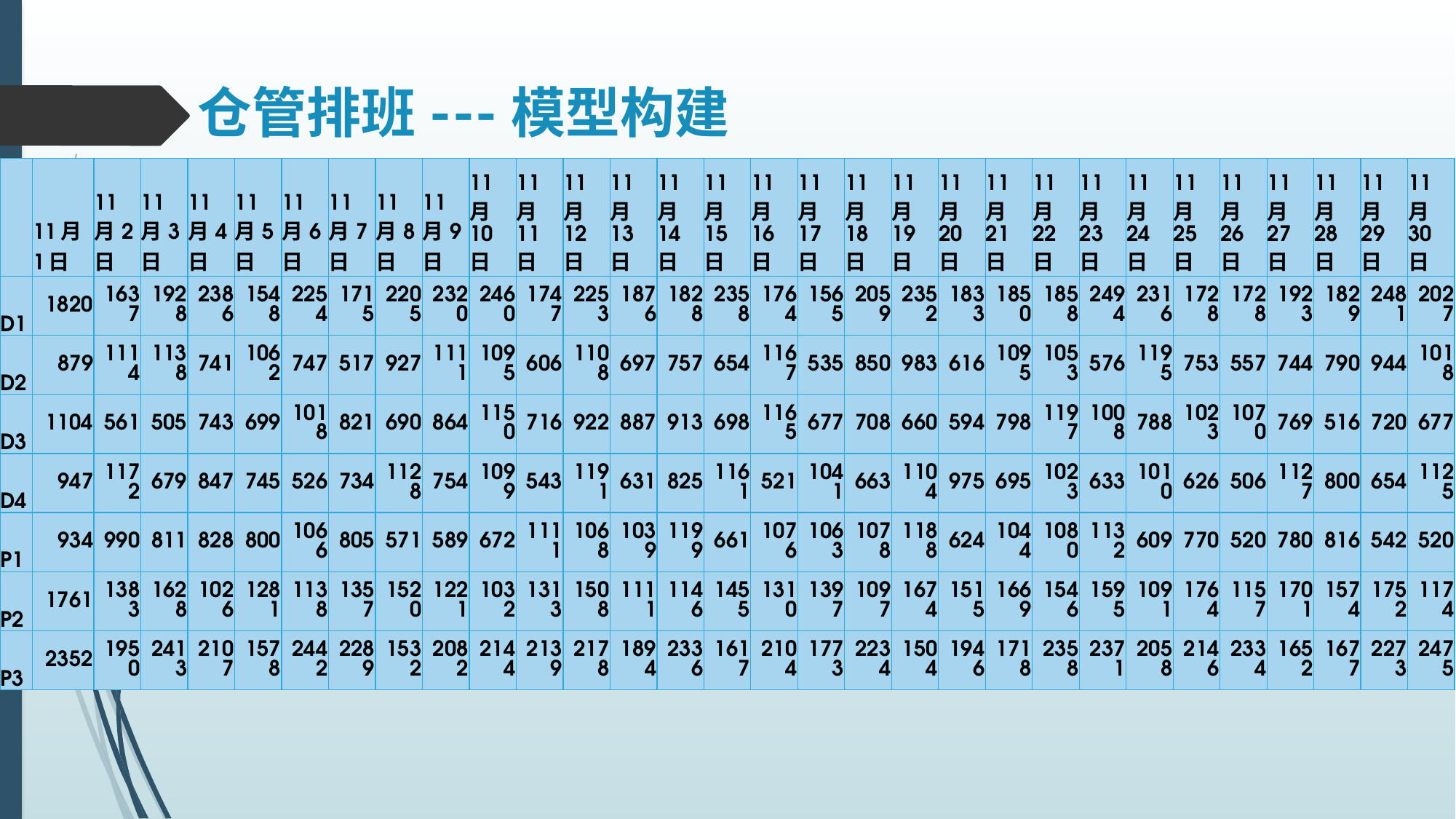

# 仓管排班---模型构建
|  | 11月1日 | 11月2日 | 11月3日 | 11月4日 | 11月5日 | 11月6日 | 11月7日 | 11月8日 | 11月9日 | 11月10日 | 11月11日 | 11月12日 | 11月13日 | 11月14日 | 11月15日 | 11月16日 | 11月17日 | 11月18日 | 11月19日 | 11月20日 | 11月21日 | 11月22日 | 11月23日 | 11月24日 | 11月25日 | 11月26日 | 11月27日 | 11月28日 | 11月29日 | 11月30日 |
| --- | --- | --- | --- | --- | --- | --- | --- | --- | --- | --- | --- | --- | --- | --- | --- | --- | --- | --- | --- | --- | --- | --- | --- | --- | --- | --- | --- | --- | --- | --- |
| D1 | 1820 | 1637 | 1928 | 2386 | 1548 | 2254 | 1715 | 2205 | 2320 | 2460 | 1747 | 2253 | 1876 | 1828 | 2358 | 1764 | 1565 | 2059 | 2352 | 1833 | 1850 | 1858 | 2494 | 2316 | 1728 | 1728 | 1923 | 1829 | 2481 | 2027 |
| D2 | 879 | 1114 | 1138 | 741 | 1062 | 747 | 517 | 927 | 1111 | 1095 | 606 | 1108 | 697 | 757 | 654 | 1167 | 535 | 850 | 983 | 616 | 1095 | 1053 | 576 | 1195 | 753 | 557 | 744 | 790 | 944 | 1018 |
| D3 | 1104 | 561 | 505 | 743 | 699 | 1018 | 821 | 690 | 864 | 1150 | 716 | 922 | 887 | 913 | 698 | 1165 | 677 | 708 | 660 | 594 | 798 | 1197 | 1008 | 788 | 1023 | 1070 | 769 | 516 | 720 | 677 |
| D4 | 947 | 1172 | 679 | 847 | 745 | 526 | 734 | 1128 | 754 | 1099 | 543 | 1191 | 631 | 825 | 1161 | 521 | 1041 | 663 | 1104 | 975 | 695 | 1023 | 633 | 1010 | 626 | 506 | 1127 | 800 | 654 | 1125 |
| P1 | 934 | 990 | 811 | 828 | 800 | 1066 | 805 | 571 | 589 | 672 | 1111 | 1068 | 1039 | 1199 | 661 | 1076 | 1063 | 1078 | 1188 | 624 | 1044 | 1080 | 1132 | 609 | 770 | 520 | 780 | 816 | 542 | 520 |
| P2 | 1761 | 1383 | 1628 | 1026 | 1281 | 1138 | 1357 | 1520 | 1221 | 1032 | 1313 | 1508 | 1111 | 1146 | 1455 | 1310 | 1397 | 1097 | 1674 | 1515 | 1669 | 1546 | 1595 | 1091 | 1764 | 1157 | 1701 | 1574 | 1752 | 1174 |
| P3 | 2352 | 1950 | 2413 | 2107 | 1578 | 2442 | 2289 | 1532 | 2082 | 2144 | 2139 | 2178 | 1894 | 2336 | 1617 | 2104 | 1773 | 2234 | 1504 | 1946 | 1718 | 2358 | 2371 | 2058 | 2146 | 2334 | 1652 | 1677 | 2273 | 2475 |